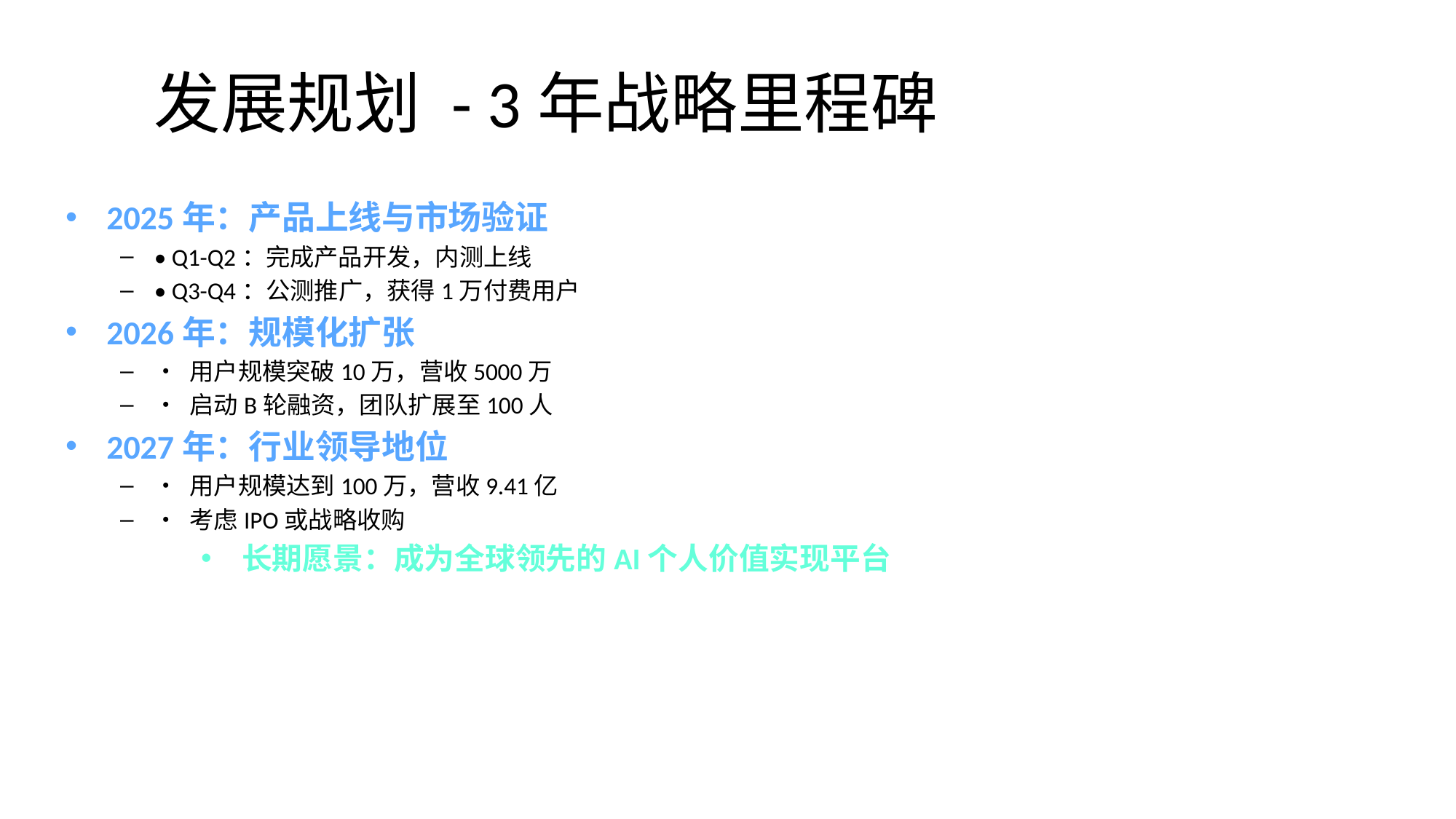

# 发展规划 - 3年战略里程碑
2025年：产品上线与市场验证
• Q1-Q2：完成产品开发，内测上线
• Q3-Q4：公测推广，获得1万付费用户
2026年：规模化扩张
• 用户规模突破10万，营收5000万
• 启动B轮融资，团队扩展至100人
2027年：行业领导地位
• 用户规模达到100万，营收9.41亿
• 考虑IPO或战略收购
长期愿景：成为全球领先的AI个人价值实现平台